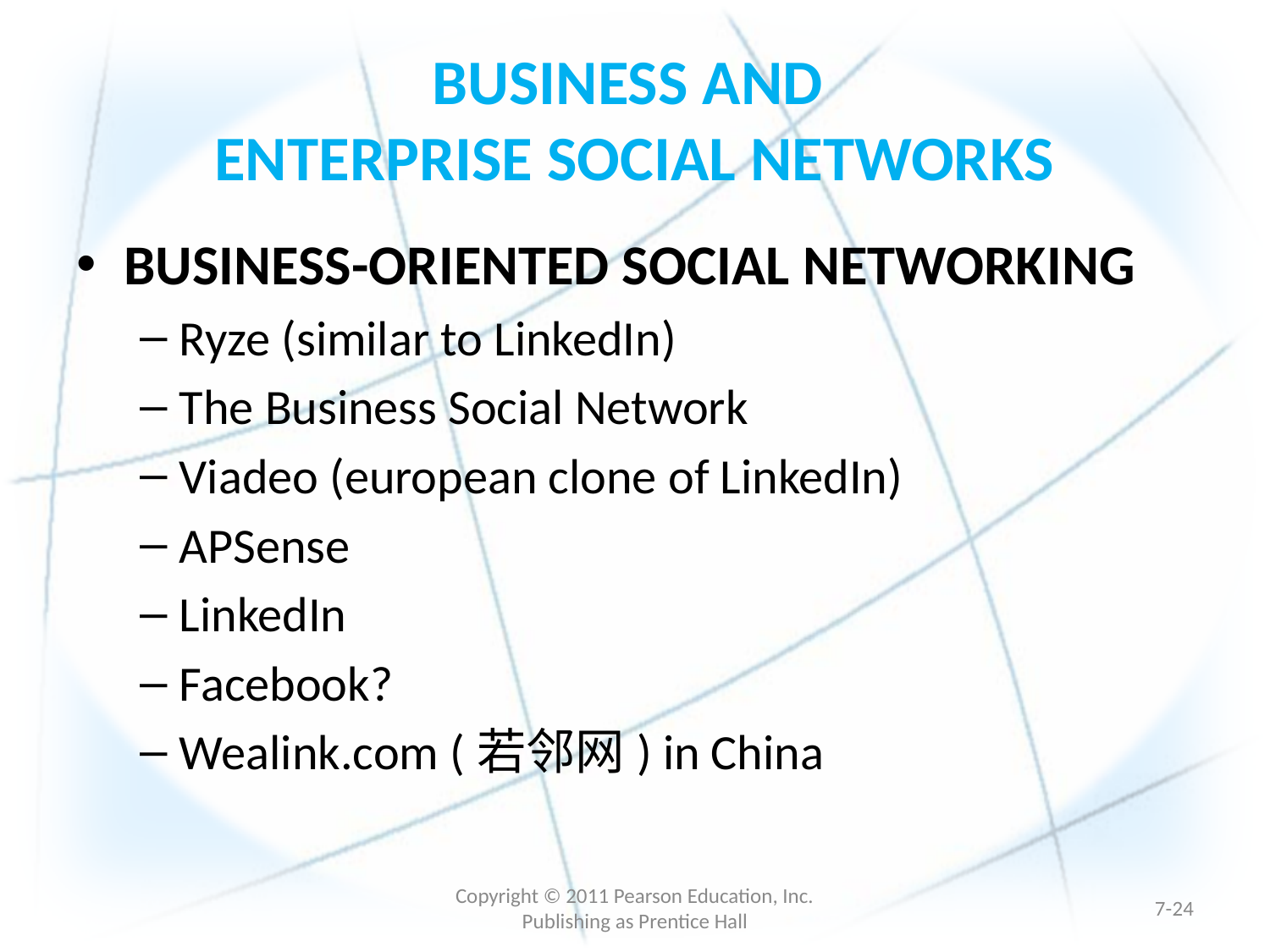

# BUSINESS AND ENTERPRISE SOCIAL NETWORKS
BUSINESS-ORIENTED SOCIAL NETWORKING
Ryze (similar to LinkedIn)
The Business Social Network
Viadeo (european clone of LinkedIn)
APSense
LinkedIn
Facebook?
Wealink.com (若邻网) in China
Copyright © 2011 Pearson Education, Inc. Publishing as Prentice Hall
7-24